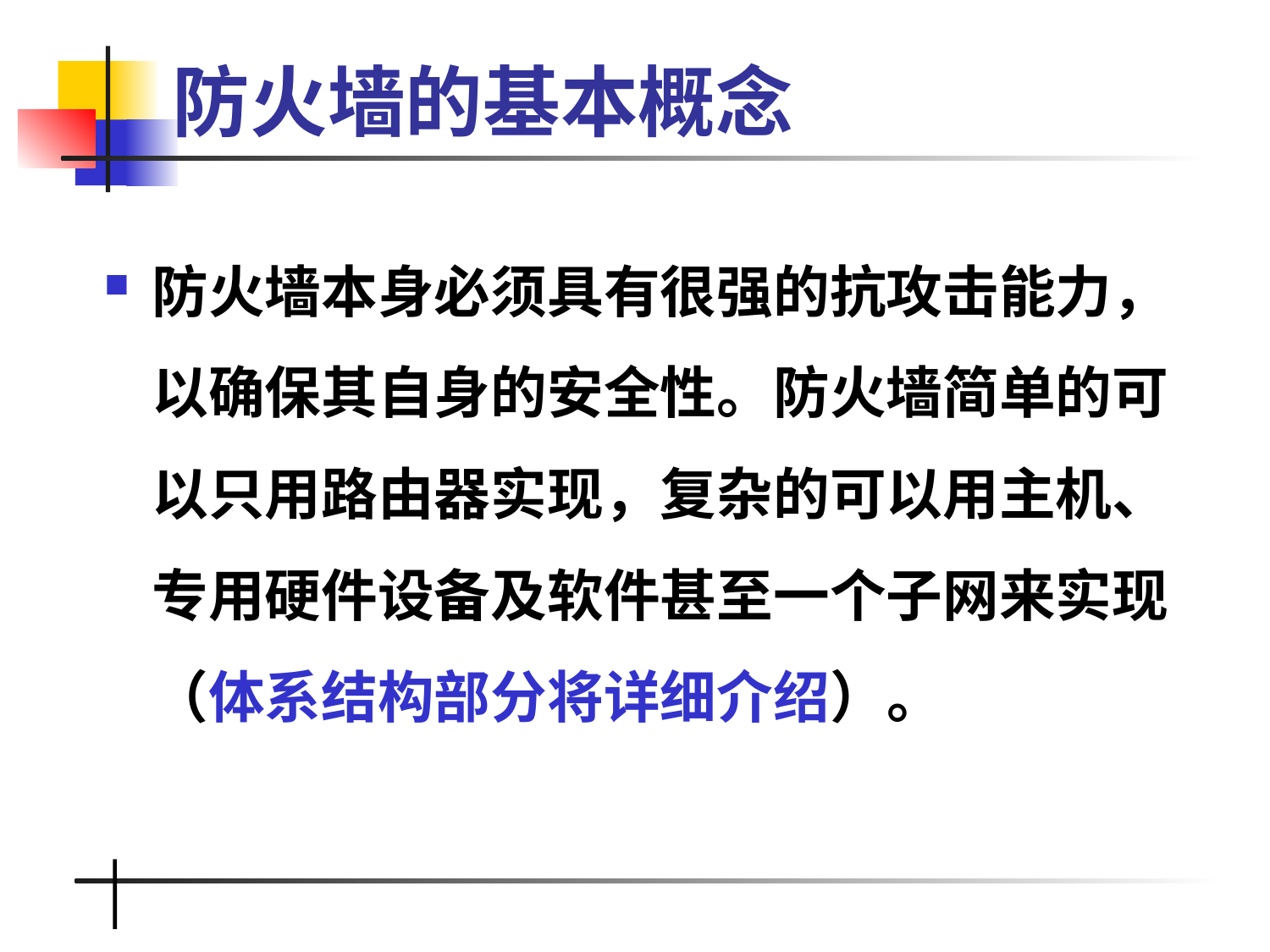

# 防火墙的基本概念
防火墙本身必须具有很强的抗攻击能力，以确保其自身的安全性。防火墙简单的可以只用路由器实现，复杂的可以用主机、专用硬件设备及软件甚至一个子网来实现（体系结构部分将详细介绍）。